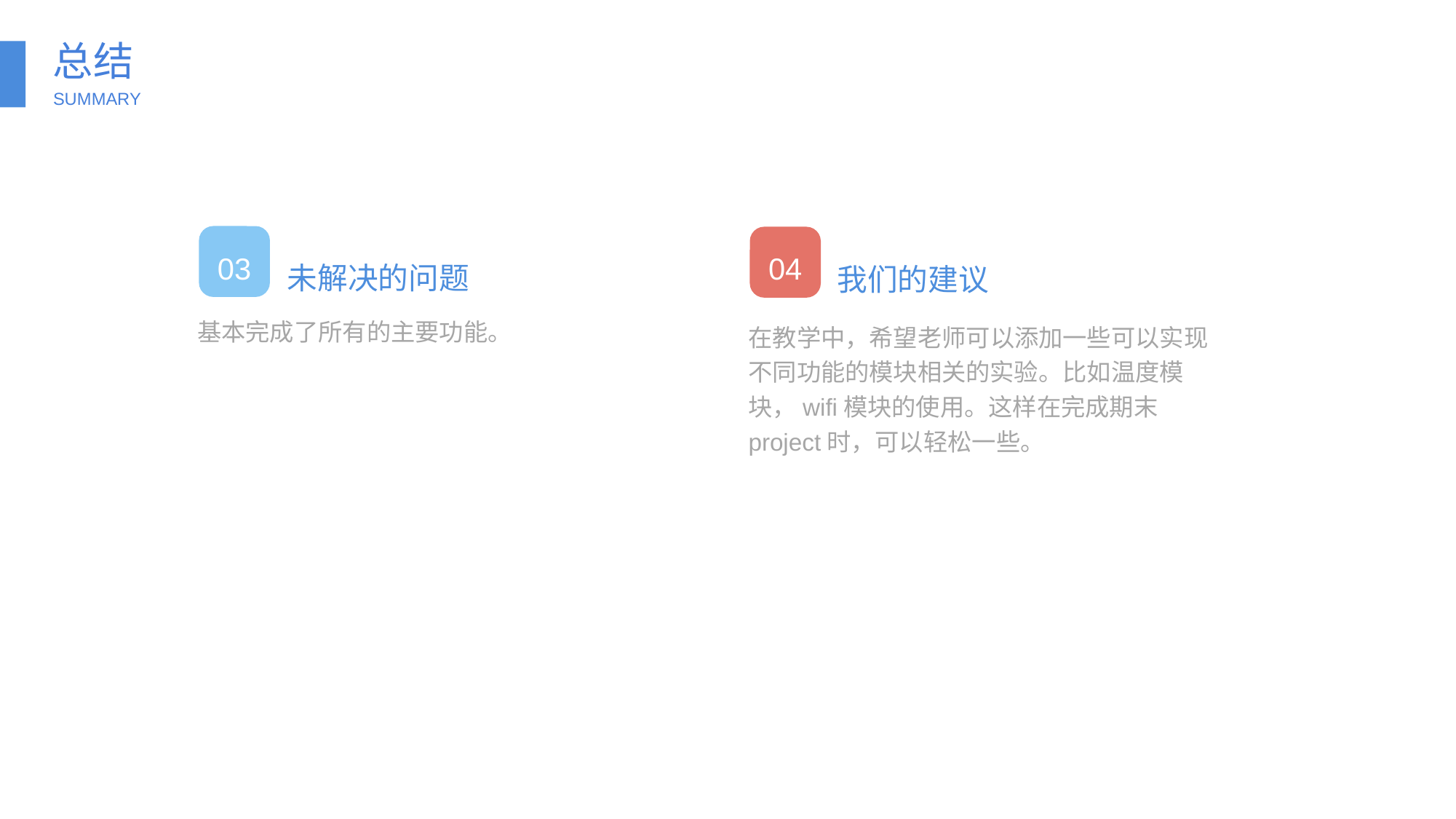

总结

SUMMARY

03
04
未解决的问题
我们的建议
基本完成了所有的主要功能。
在教学中，希望老师可以添加一些可以实现不同功能的模块相关的实验。比如温度模块，wifi模块的使用。这样在完成期末project时，可以轻松一些。